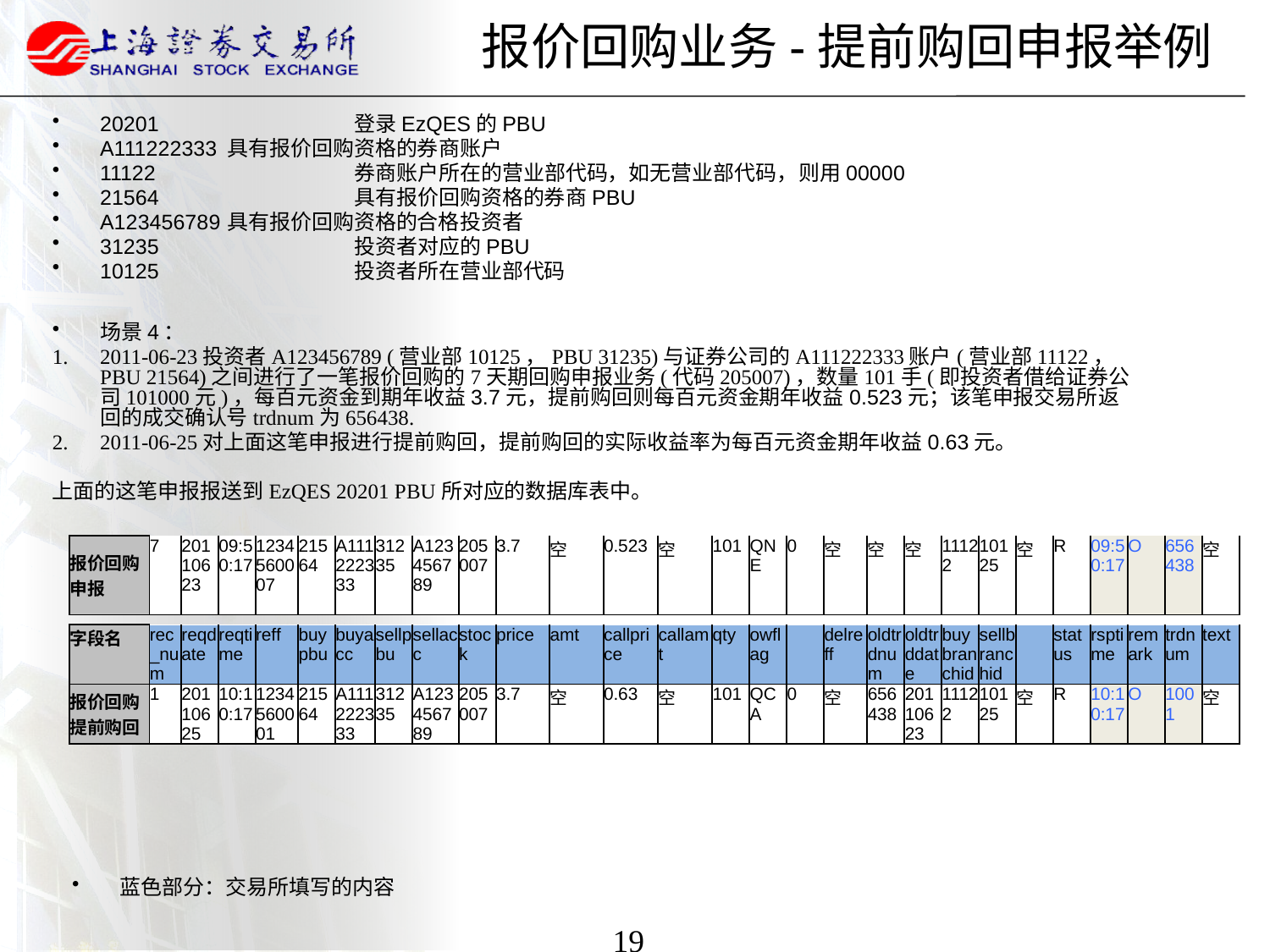

# 报价回购业务-提前购回申报举例
20201		登录EzQES的PBU
A111222333	具有报价回购资格的券商账户
11122		券商账户所在的营业部代码，如无营业部代码，则用00000
21564		具有报价回购资格的券商PBU
A123456789	具有报价回购资格的合格投资者
31235		投资者对应的PBU
10125		投资者所在营业部代码

场景4：
2011-06-23投资者A123456789 (营业部10125，PBU 31235)与证券公司的A111222333账户(营业部11122，PBU 21564)之间进行了一笔报价回购的7天期回购申报业务(代码205007)，数量101手(即投资者借给证券公司101000元)，每百元资金到期年收益3.7元，提前购回则每百元资金期年收益0.523元；该笔申报交易所返回的成交确认号trdnum为656438.
2011-06-25对上面这笔申报进行提前购回，提前购回的实际收益率为每百元资金期年收益0.63元。

上面的这笔申报报送到EzQES 20201 PBU所对应的数据库表中。
| 报价回购申报 | 7 | 20110623 | 09:50:17 | 1234560007 | 21564 | A111222333 | 31235 | A123456789 | 205007 | 3.7 | 空 | 0.523 | 空 | 101 | QNE | 0 | 空 | 空 | 空 | 11122 | 10125 | 空 | R | 09:50:17 | O | 656438 | 空 |
| --- | --- | --- | --- | --- | --- | --- | --- | --- | --- | --- | --- | --- | --- | --- | --- | --- | --- | --- | --- | --- | --- | --- | --- | --- | --- | --- | --- |
| 字段名 | rec\_num | reqdate | reqtime | reff | buypbu | buyacc | sellpbu | sellacc | stock | price | amt | callprice | callamt | qty | owflag |  | delreff | oldtrdnum | oldtrddate | buybranchid | sellbranchid |  | status | rsptime | remark | trdnum | text |
| --- | --- | --- | --- | --- | --- | --- | --- | --- | --- | --- | --- | --- | --- | --- | --- | --- | --- | --- | --- | --- | --- | --- | --- | --- | --- | --- | --- |
| 报价回购提前购回 | 1 | 20110625 | 10:10:17 | 1234560001 | 21564 | A111222333 | 31235 | A123456789 | 205007 | 3.7 | 空 | 0.63 | 空 | 101 | QCA | 0 | 空 | 656438 | 20110623 | 11122 | 10125 | 空 | R | 10:10:17 | O | 1001 | 空 |
蓝色部分：交易所填写的内容
19